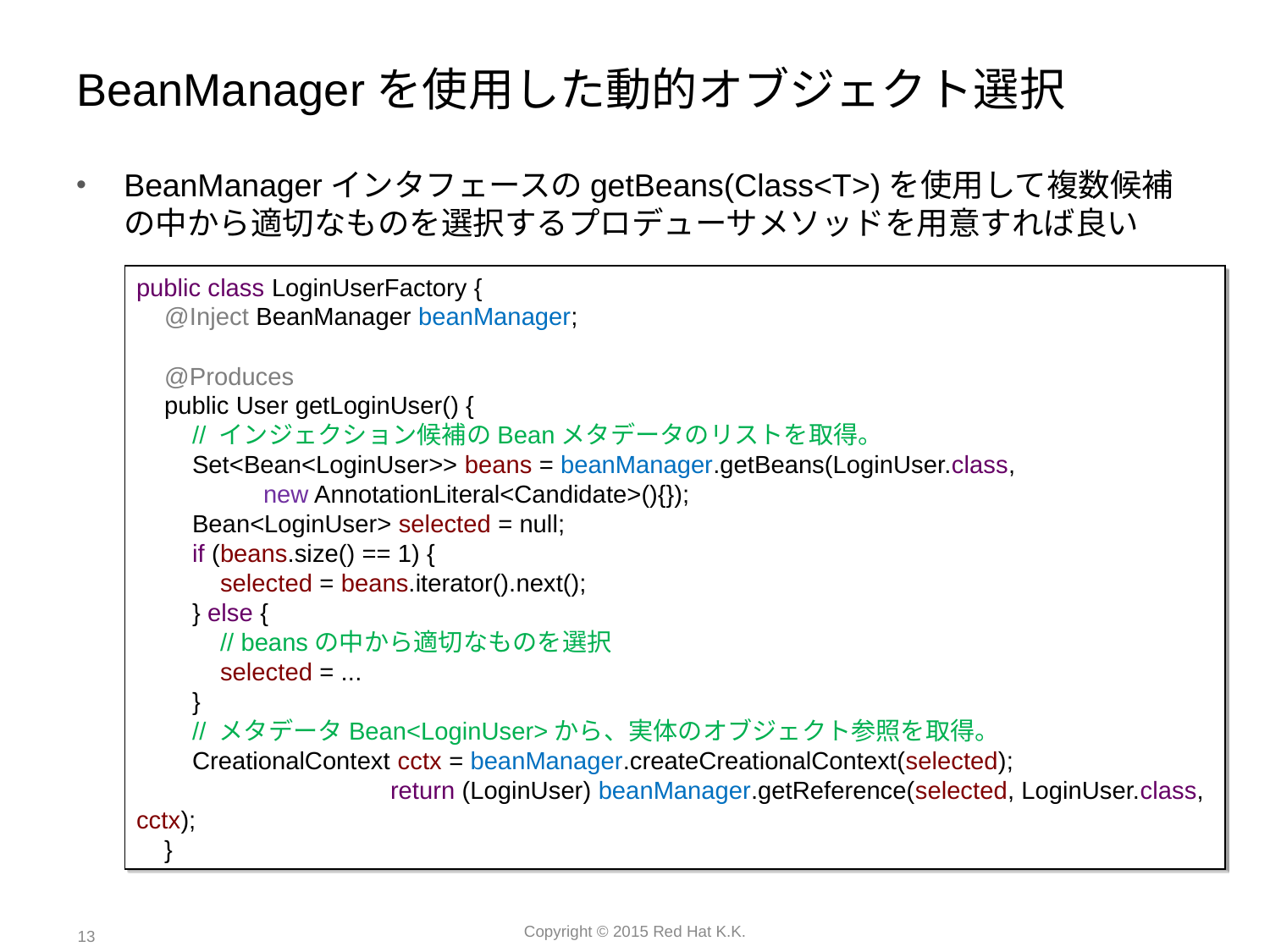

# BeanManagerを使用した動的オブジェクト選択
BeanManagerインタフェースのgetBeans(Class<T>)を使用して複数候補の中から適切なものを選択するプロデューサメソッドを用意すれば良い
public class LoginUserFactory {
    @Inject BeanManager beanManager;

    @Produces
    public User getLoginUser() {
        // インジェクション候補のBeanメタデータのリストを取得。
        Set<Bean<LoginUser>> beans = beanManager.getBeans(LoginUser.class,
        	new AnnotationLiteral<Candidate>(){});
        Bean<LoginUser> selected = null;
        if (beans.size() == 1) {
            selected = beans.iterator().next();
        } else {
            // beansの中から適切なものを選択
            selected = ...
        }
        // メタデータBean<LoginUser>から、実体のオブジェクト参照を取得。
        CreationalContext cctx = beanManager.createCreationalContext(selected);
		return (LoginUser) beanManager.getReference(selected, LoginUser.class, cctx);
    }
13
Copyright © 2015 Red Hat K.K.